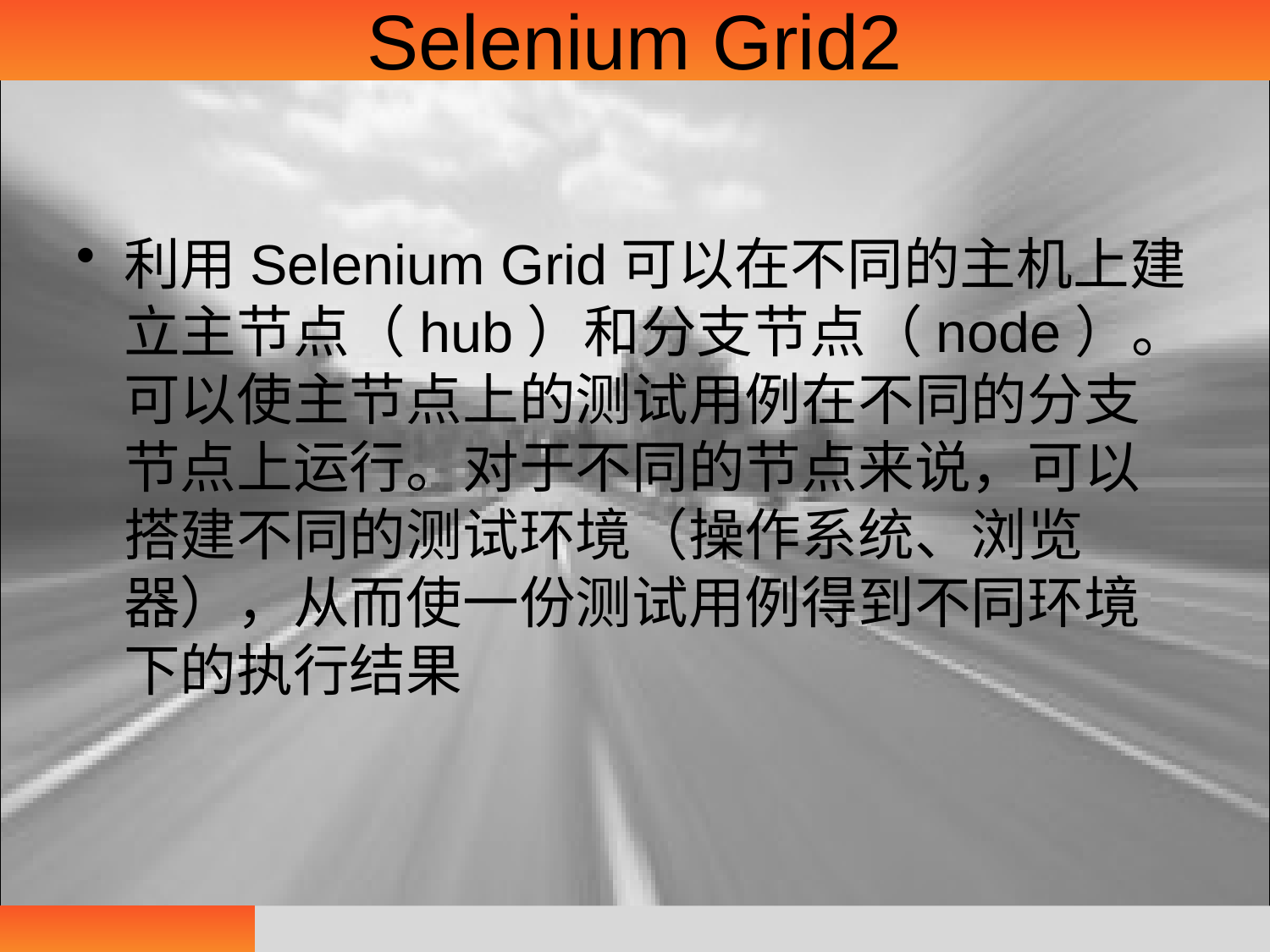

# Selenium Grid2
利用Selenium Grid可以在不同的主机上建立主节点（hub）和分支节点（node）。可以使主节点上的测试用例在不同的分支节点上运行。对于不同的节点来说，可以搭建不同的测试环境（操作系统、浏览器），从而使一份测试用例得到不同环境下的执行结果